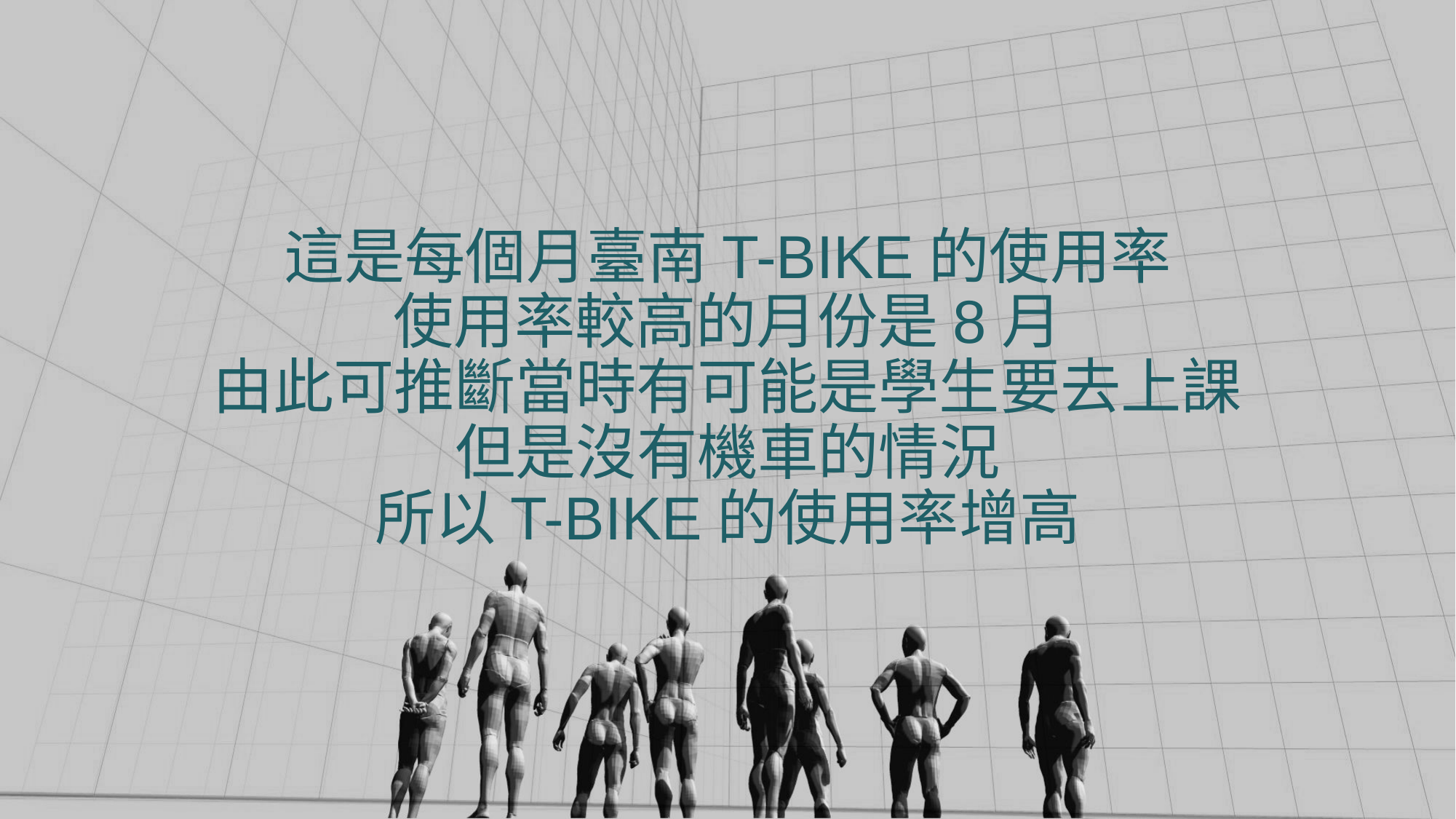

這是每個月臺南T-BIKE的使用率
使用率較高的月份是8月
由此可推斷當時有可能是學生要去上課但是沒有機車的情況
所以T-BIKE的使用率增高